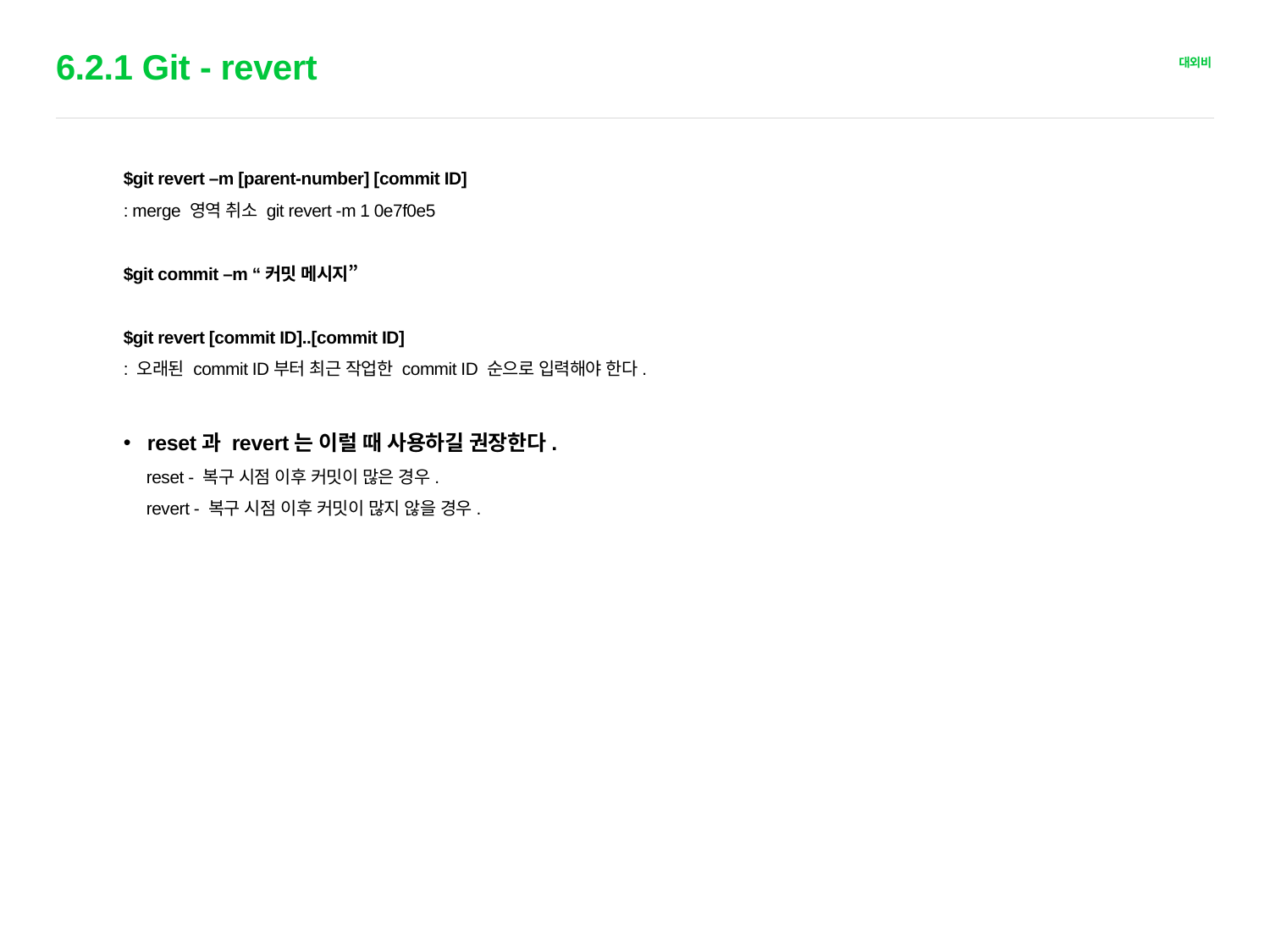

# 6.2.1 Git - revert
$git revert –m [parent-number] [commit ID]
: merge 영역 취소 git revert -m 1 0e7f0e5

$git commit –m “커밋 메시지”

$git revert [commit ID]..[commit ID]
: 오래된 commit ID부터 최근 작업한 commit ID 순으로 입력해야 한다.

reset과 revert는 이럴 때 사용하길 권장한다.
     reset - 복구 시점 이후 커밋이 많은 경우.
     revert - 복구 시점 이후 커밋이 많지 않을 경우.